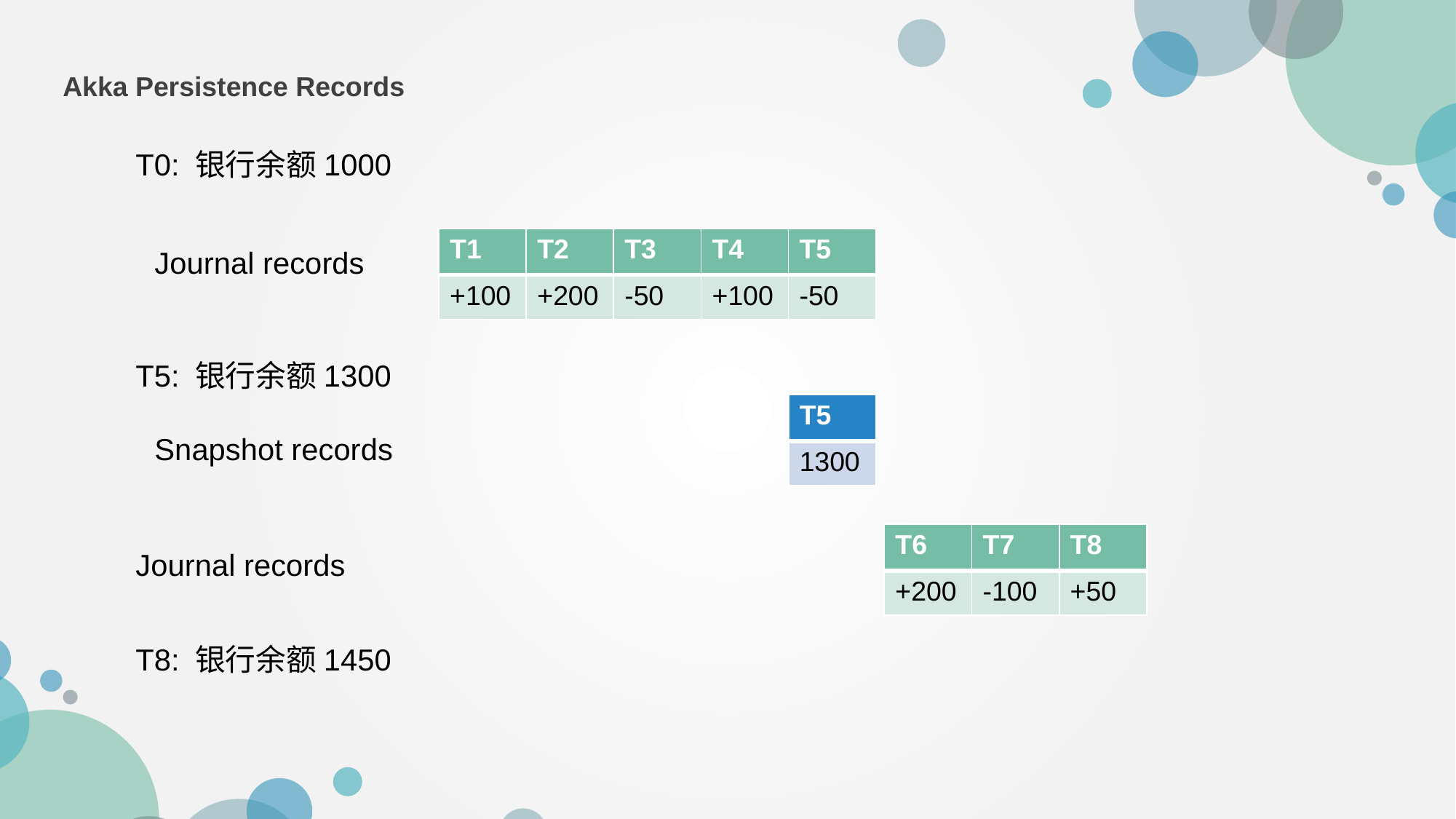

Akka Persistence Records
   T0: 银行余额1000
| T1 | T2 | T3 | T4 | T5 |
| --- | --- | --- | --- | --- |
| +100 | +200 | -50 | +100 | -50 |
   Journal records

   T5: 银行余额1300
| T5 |
| --- |
| 1300 |
   Snapshot records
| T6 | T7 | T8 |
| --- | --- | --- |
| +200 | -100 | +50 |
   Journal records
   T8: 银行余额1450